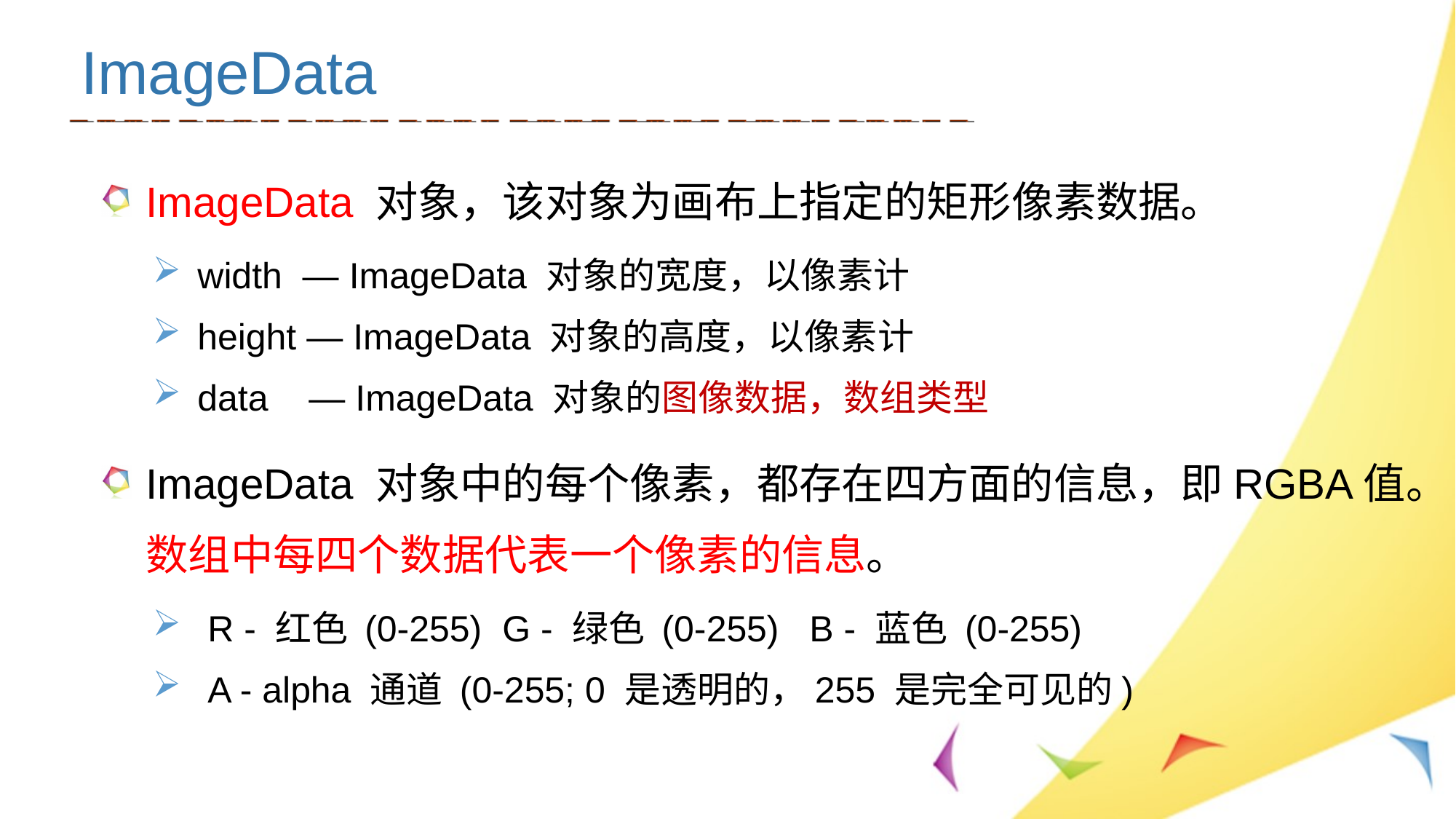

ImageData
ImageData 对象，该对象为画布上指定的矩形像素数据。
width  — ImageData 对象的宽度，以像素计
height — ImageData 对象的高度，以像素计
data    — ImageData 对象的图像数据，数组类型
ImageData 对象中的每个像素，都存在四方面的信息，即RGBA值。数组中每四个数据代表一个像素的信息。
 R - 红色 (0-255)  G - 绿色 (0-255)   B - 蓝色 (0-255)
 A - alpha 通道 (0-255; 0 是透明的，255 是完全可见的)